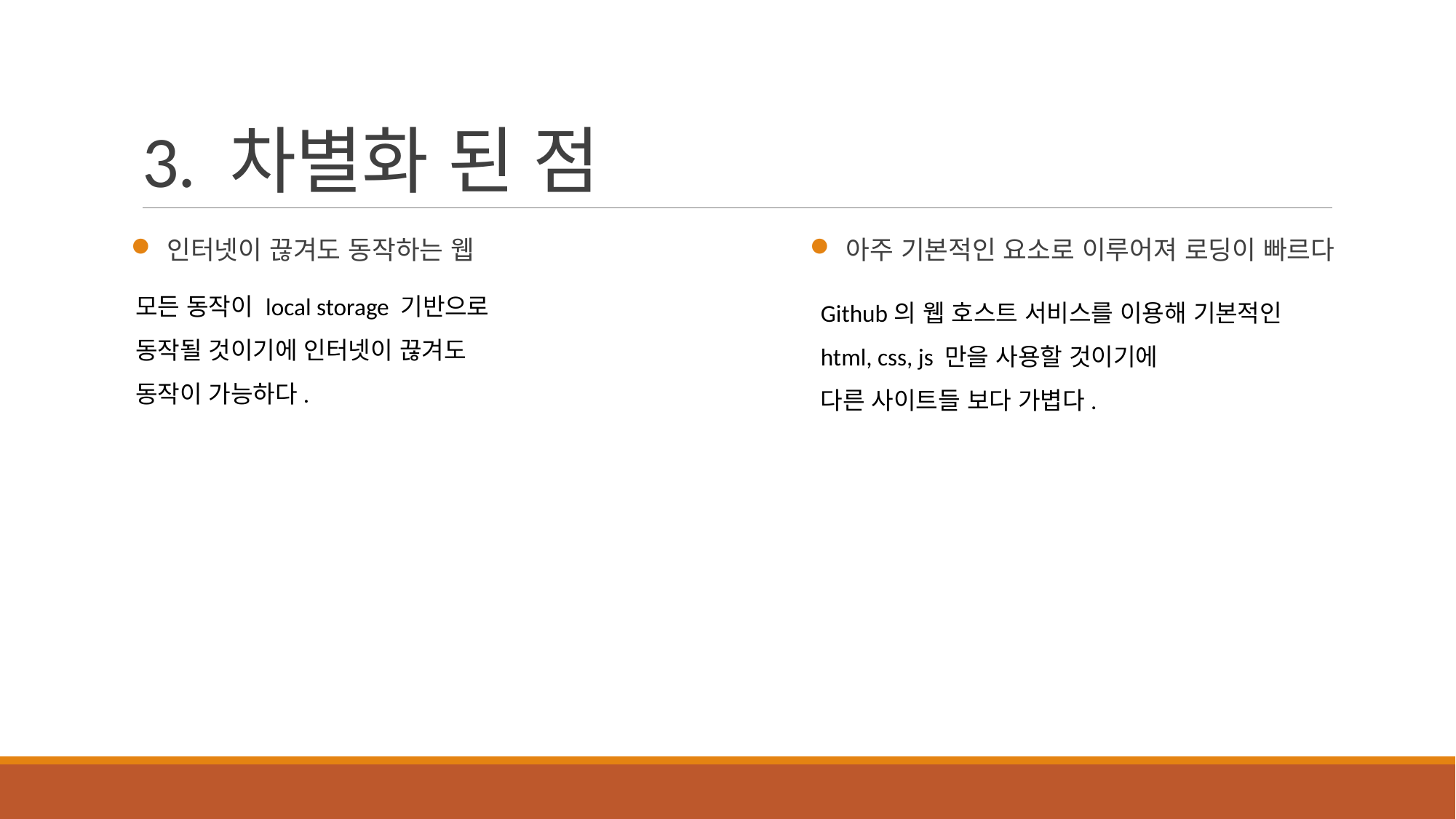

# 3. 차별화 된 점
 아주 기본적인 요소로 이루어져 로딩이 빠르다
 인터넷이 끊겨도 동작하는 웹
모든 동작이 local storage 기반으로
동작될 것이기에 인터넷이 끊겨도 동작이 가능하다.
Github의 웹 호스트 서비스를 이용해 기본적인 html, css, js 만을 사용할 것이기에
다른 사이트들 보다 가볍다.